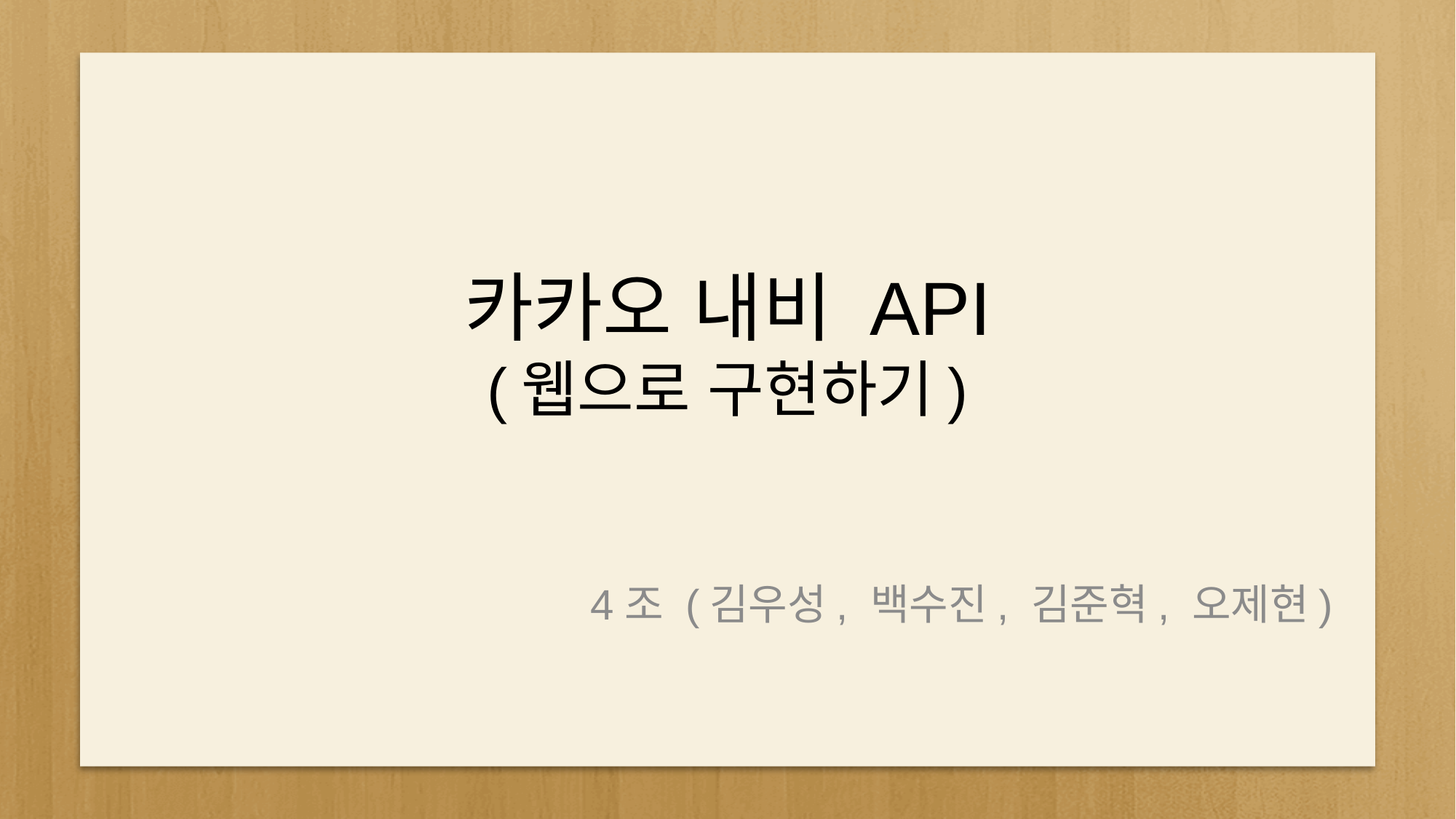

# 카카오 내비 API (웹으로 구현하기)
4조 (김우성, 백수진, 김준혁, 오제현)